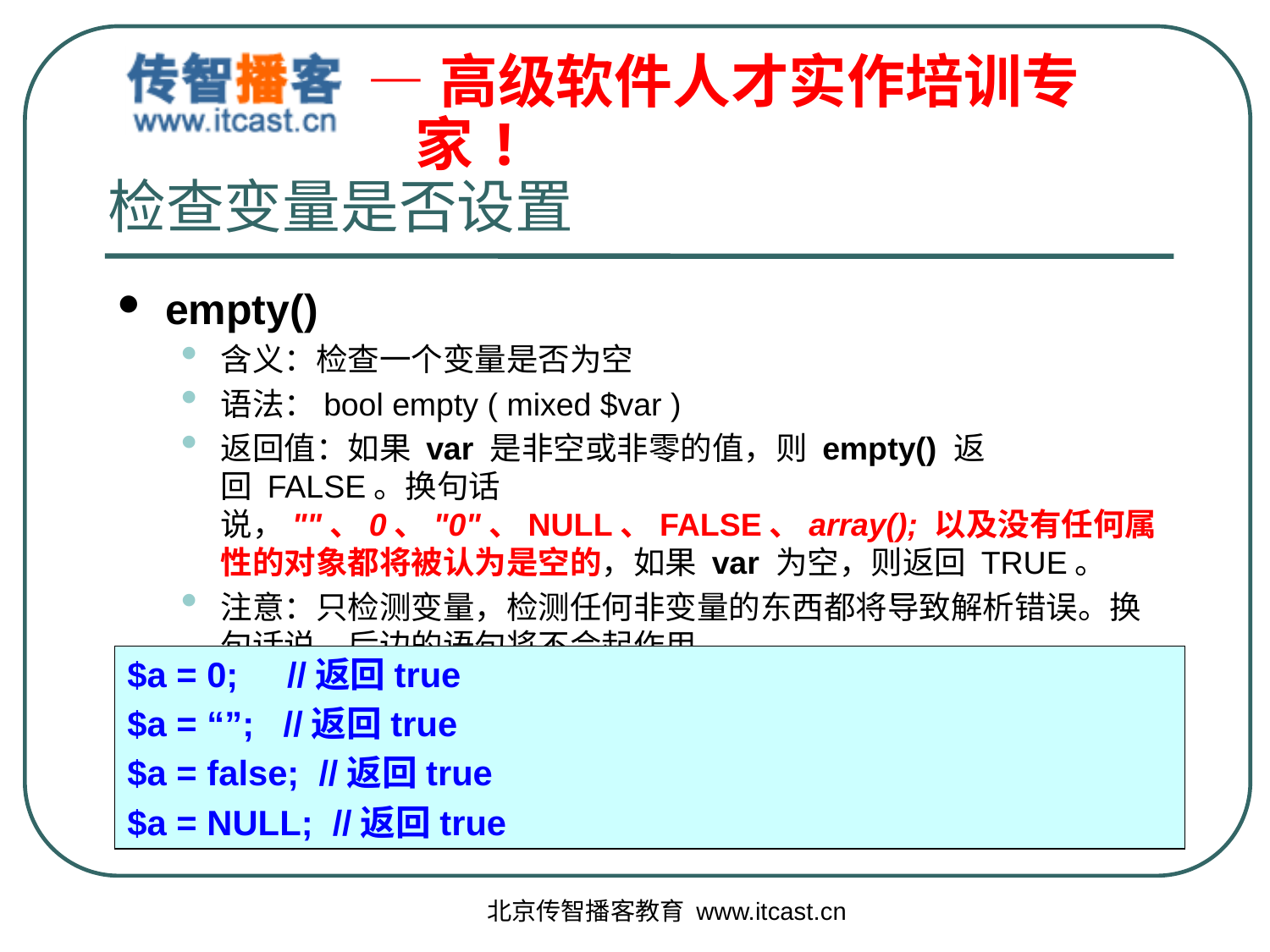

# 检查变量是否设置
empty()
含义：检查一个变量是否为空
语法：bool empty ( mixed $var )
返回值：如果 var 是非空或非零的值，则 empty() 返回 FALSE。换句话说，""、0、"0"、NULL、FALSE、array(); 以及没有任何属性的对象都将被认为是空的，如果 var 为空，则返回 TRUE。
注意：只检测变量，检测任何非变量的东西都将导致解析错误。换句话说，后边的语句将不会起作用。
$a = 0;     //返回true
$a = “”;   //返回true
$a = false;  //返回true
$a = NULL;  //返回true